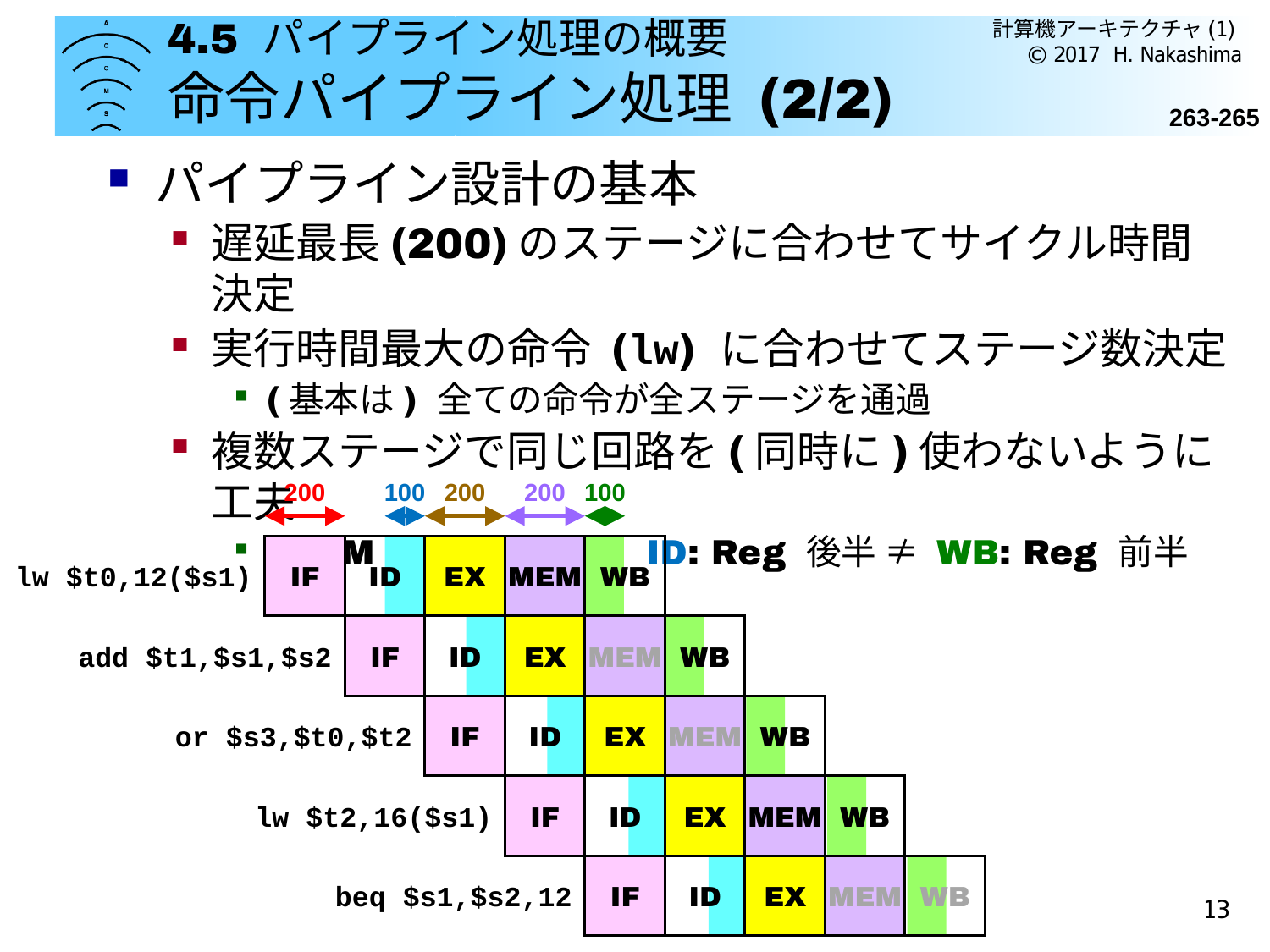

計算機アーキテクチャ(1)  © 2017  H. Nakashima
# 4.5 パイプライン処理の概要 命令パイプライン処理 (2/2)
263-265
パイプライン設計の基本
遅延最長(200)のステージに合わせてサイクル時間決定
実行時間最大の命令 (lw) に合わせてステージ数決定
(基本は) 全ての命令が全ステージを通過
複数ステージで同じ回路を(同時に)使わないように工夫
IF: IM ≠ MEM: DM,   ID: Reg 後半 ≠ WB: Reg 前半
200
100
200
200
100
lw $t0,12($s1)
IF
ID

EX
MEM

WB
add $t1,$s1,$s2
IF
ID

EX
MEM

WB
or $s3,$t0,$t2
IF
ID

EX
MEM
WB

lw $t2,16($s1)
IF
ID

EX
MEM
WB

beq $s1,$s2,12
IF
ID

EX
MEM
WB

13